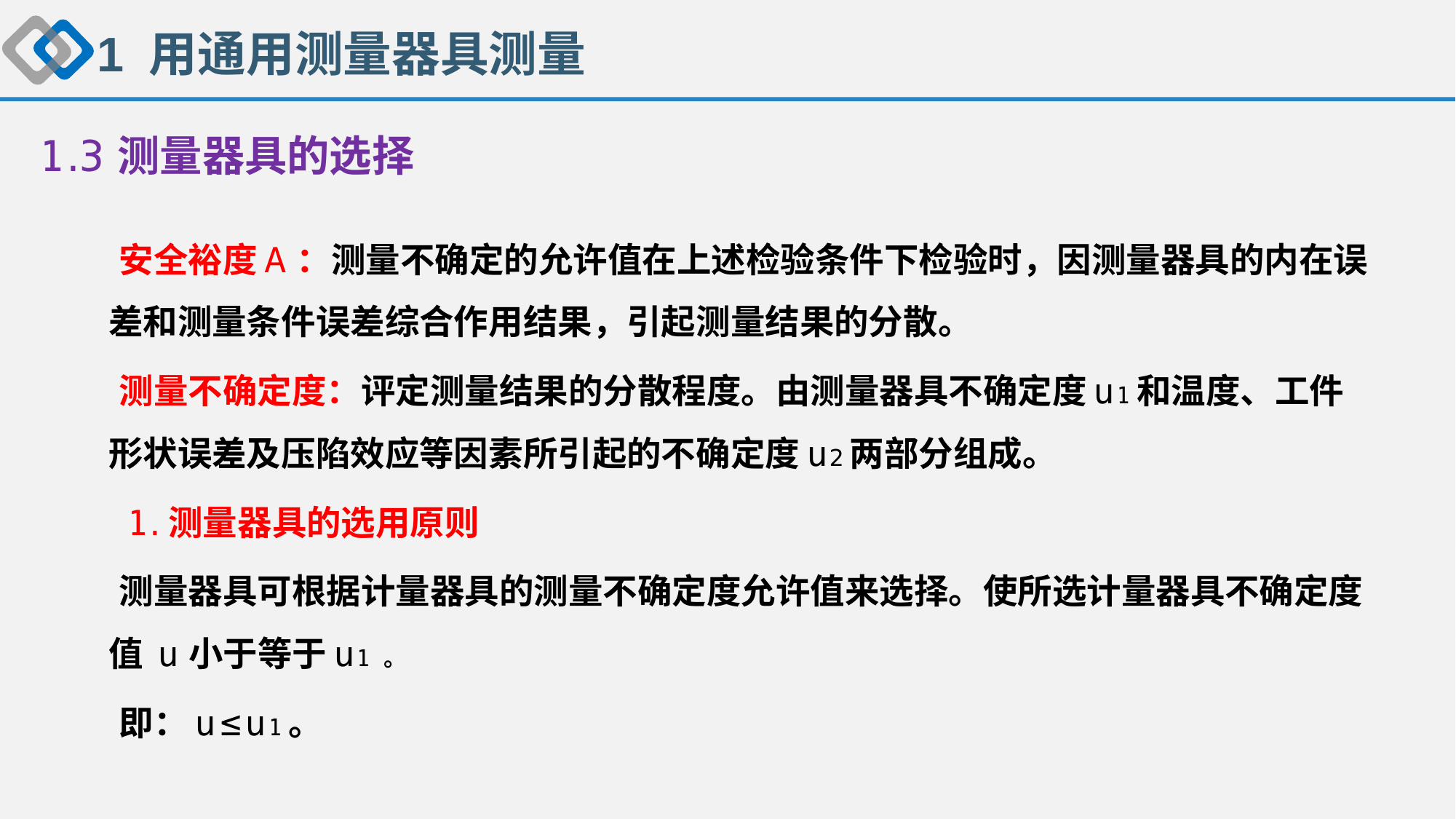

1 用通用测量器具测量
1.3测量器具的选择
       安全裕度A：测量不确定的允许值在上述检验条件下检验时，因测量器具的内在误差和测量条件误差综合作用结果，引起测量结果的分散。
       测量不确定度：评定测量结果的分散程度。由测量器具不确定度u1和温度、工件形状误差及压陷效应等因素所引起的不确定度u2两部分组成。
       1.测量器具的选用原则
       测量器具可根据计量器具的测量不确定度允许值来选择。使所选计量器具不确定度值 u小于等于u1 。
       即：u≤u1。